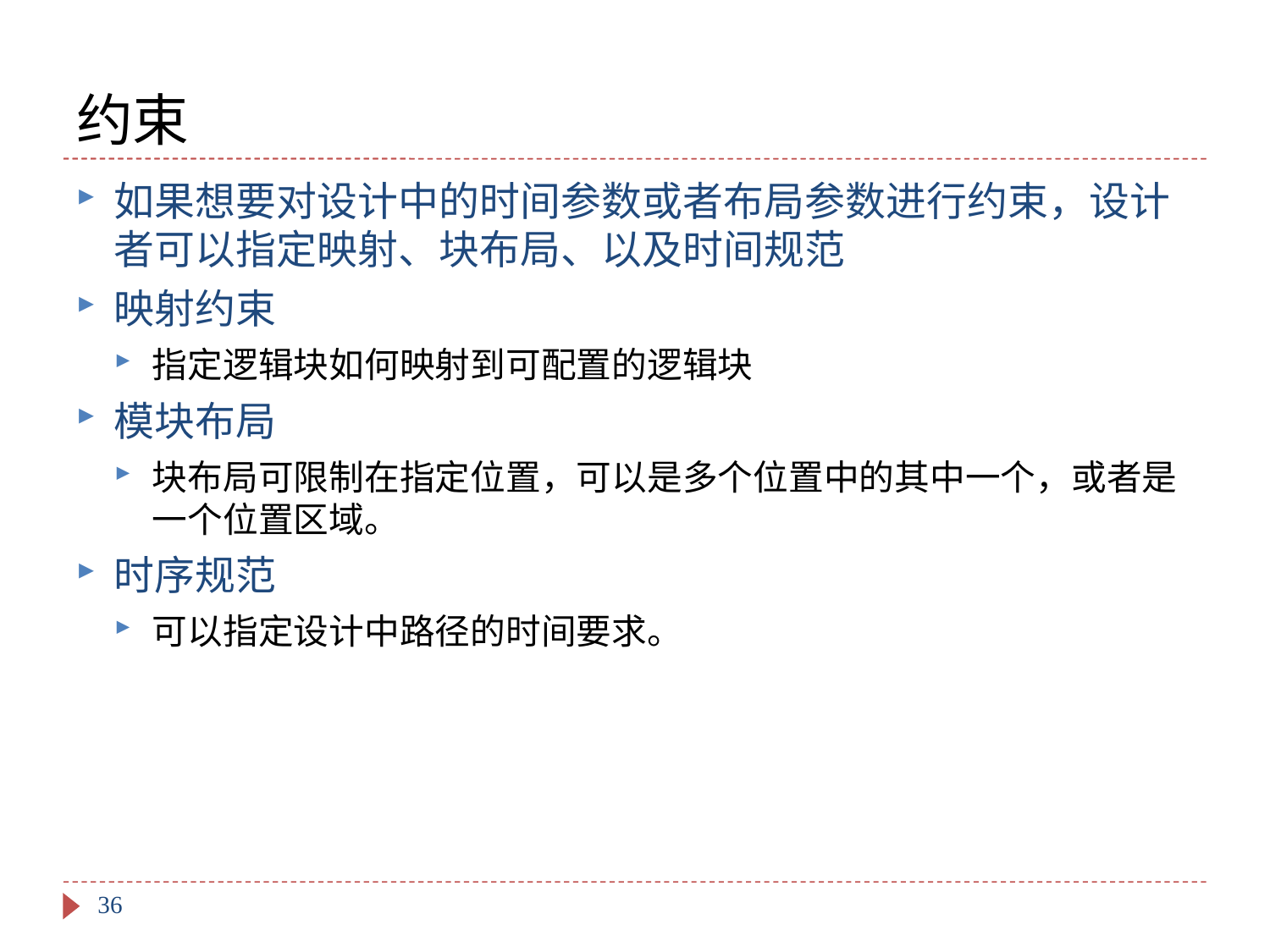

# 约束
如果想要对设计中的时间参数或者布局参数进行约束，设计者可以指定映射、块布局、以及时间规范
映射约束
指定逻辑块如何映射到可配置的逻辑块
模块布局
块布局可限制在指定位置，可以是多个位置中的其中一个，或者是一个位置区域。
时序规范
可以指定设计中路径的时间要求。
36